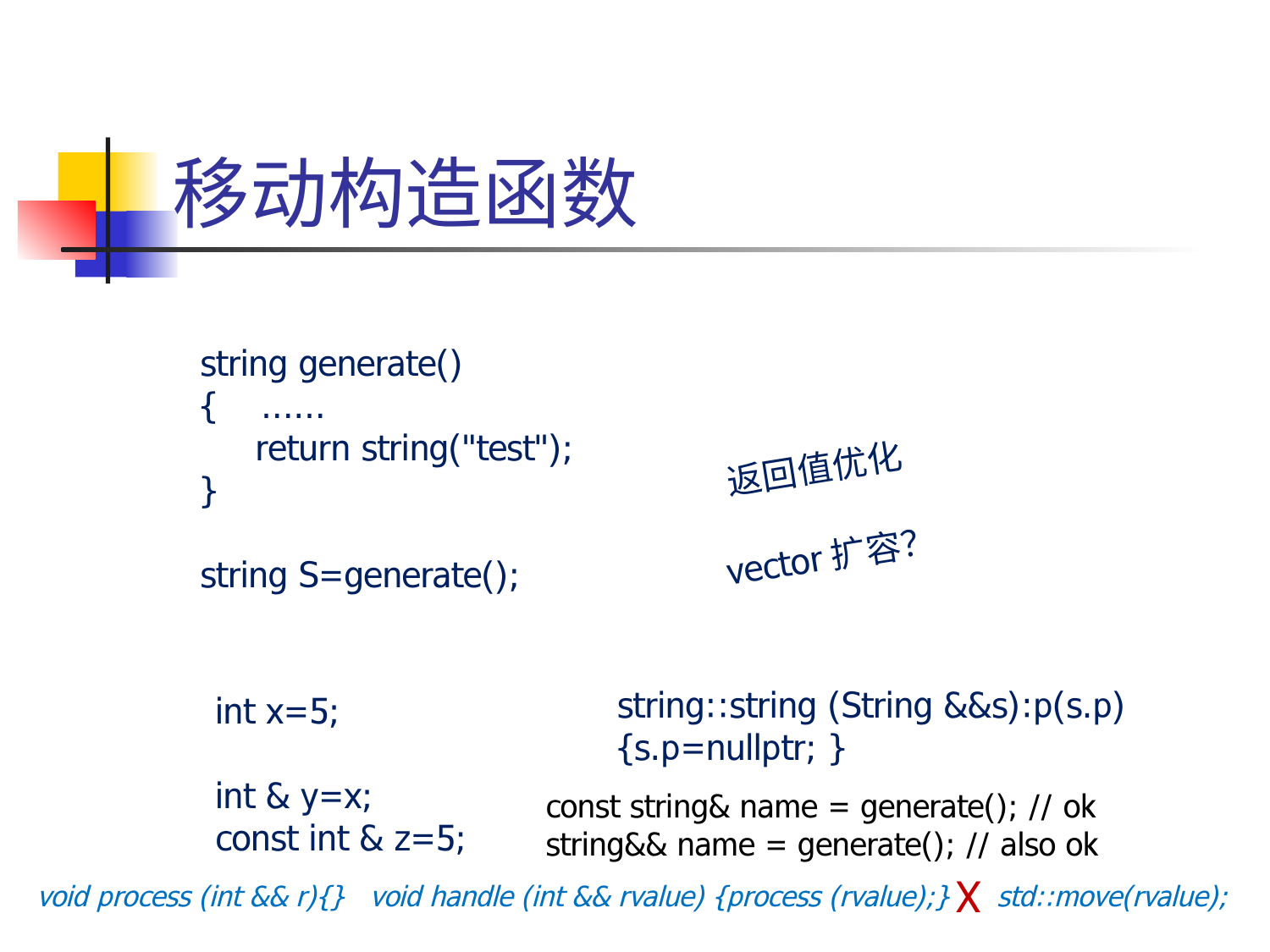

# 移动构造函数
string generate()
{    ......
     return string("test");
}

string S=generate();
返回值优化
vector扩容？
string::string (String &&s):p(s.p)
{s.p=nullptr; }
int x=5;

int & y=x;
const int & z=5;
const string& name = generate(); // ok  
string&& name = generate(); // also ok
X
std::move(rvalue);
void process (int && r){}   void handle (int && rvalue) {process (rvalue);}